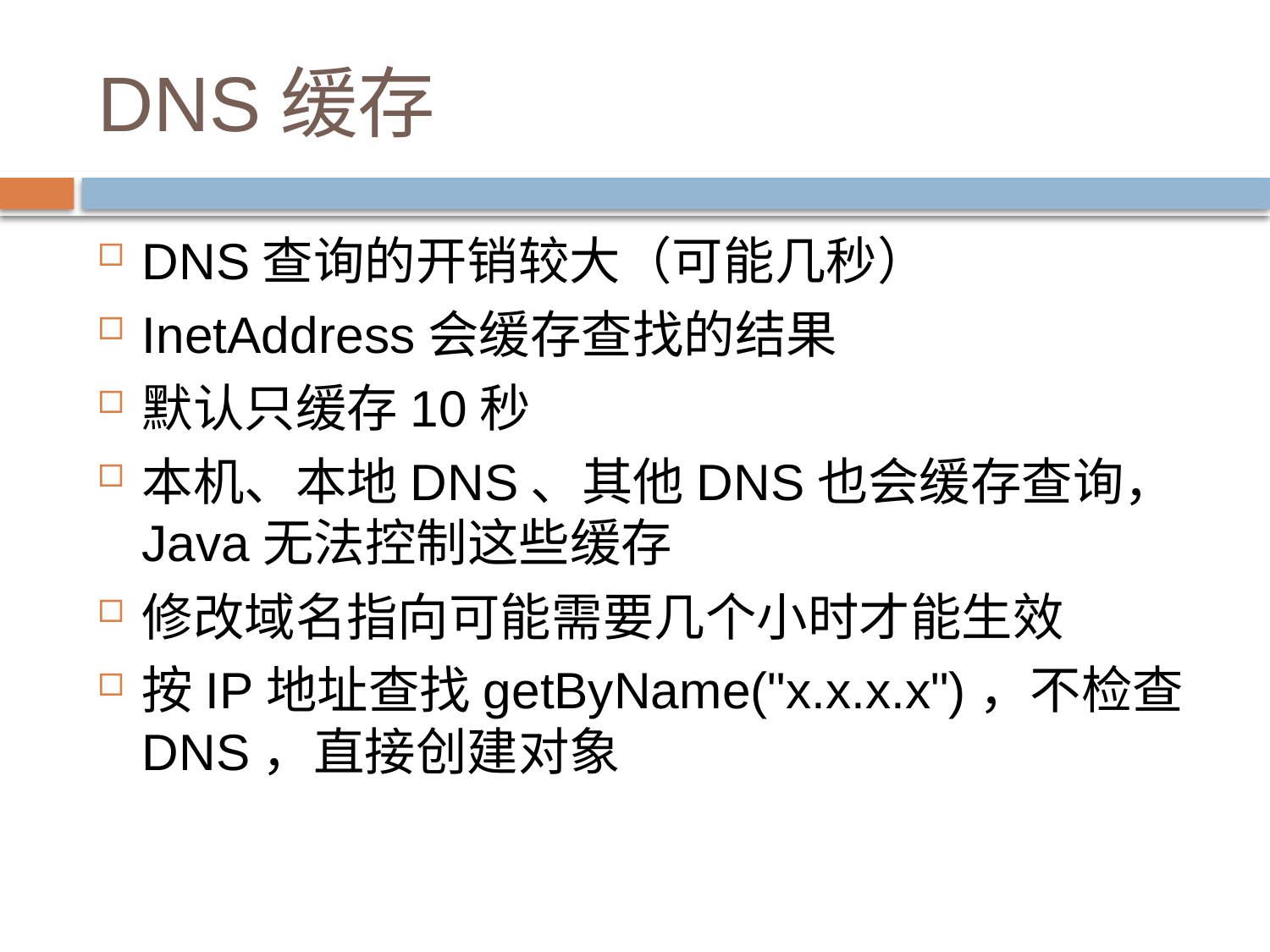

# DNS缓存
DNS查询的开销较大（可能几秒）
InetAddress会缓存查找的结果
默认只缓存10秒
本机、本地DNS、其他DNS也会缓存查询，Java无法控制这些缓存
修改域名指向可能需要几个小时才能生效
按IP地址查找getByName("x.x.x.x")，不检查DNS，直接创建对象